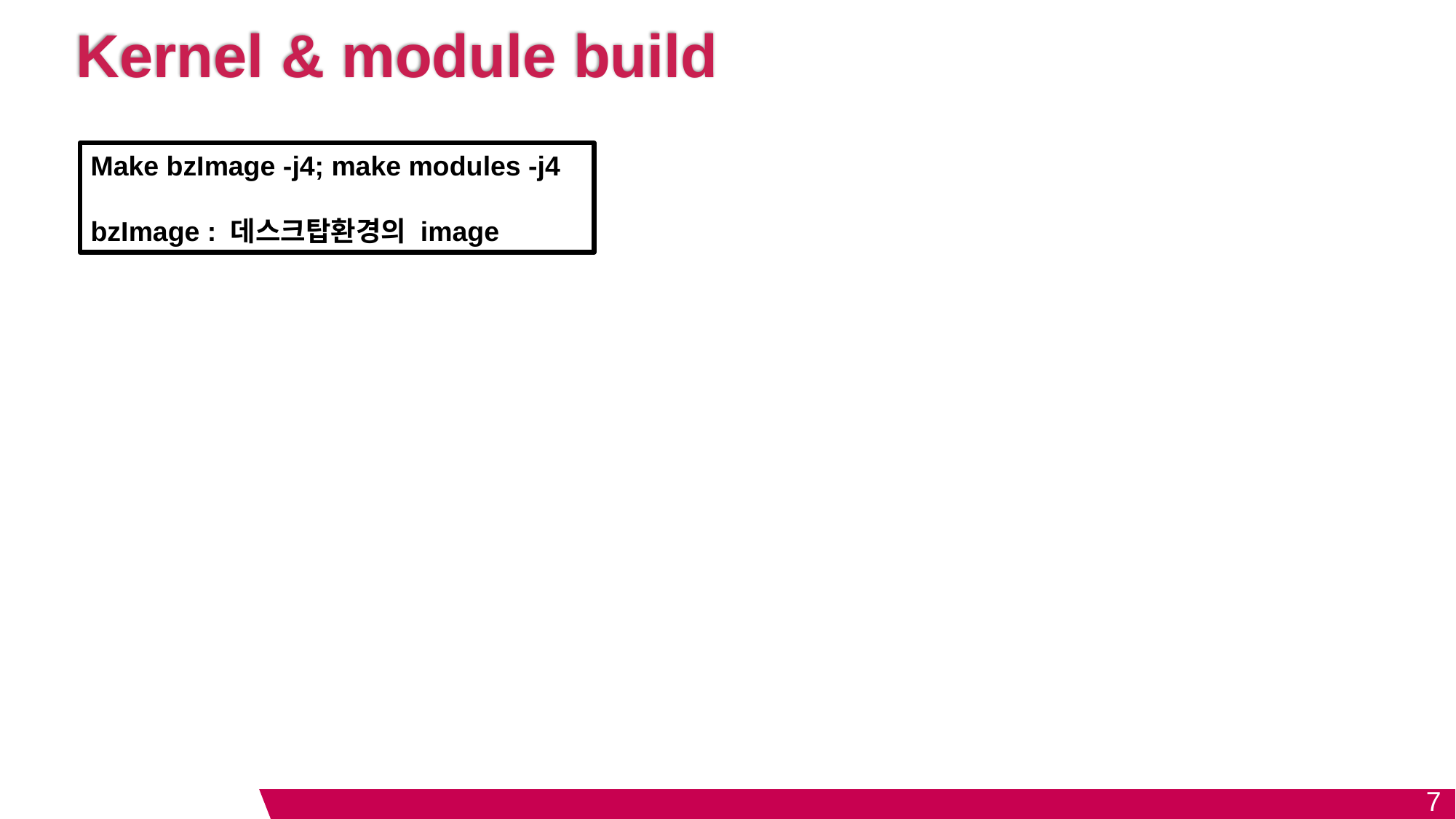

# Kernel & module build
Make bzImage -j4; make modules -j4

bzImage : 데스크탑환경의 image
7